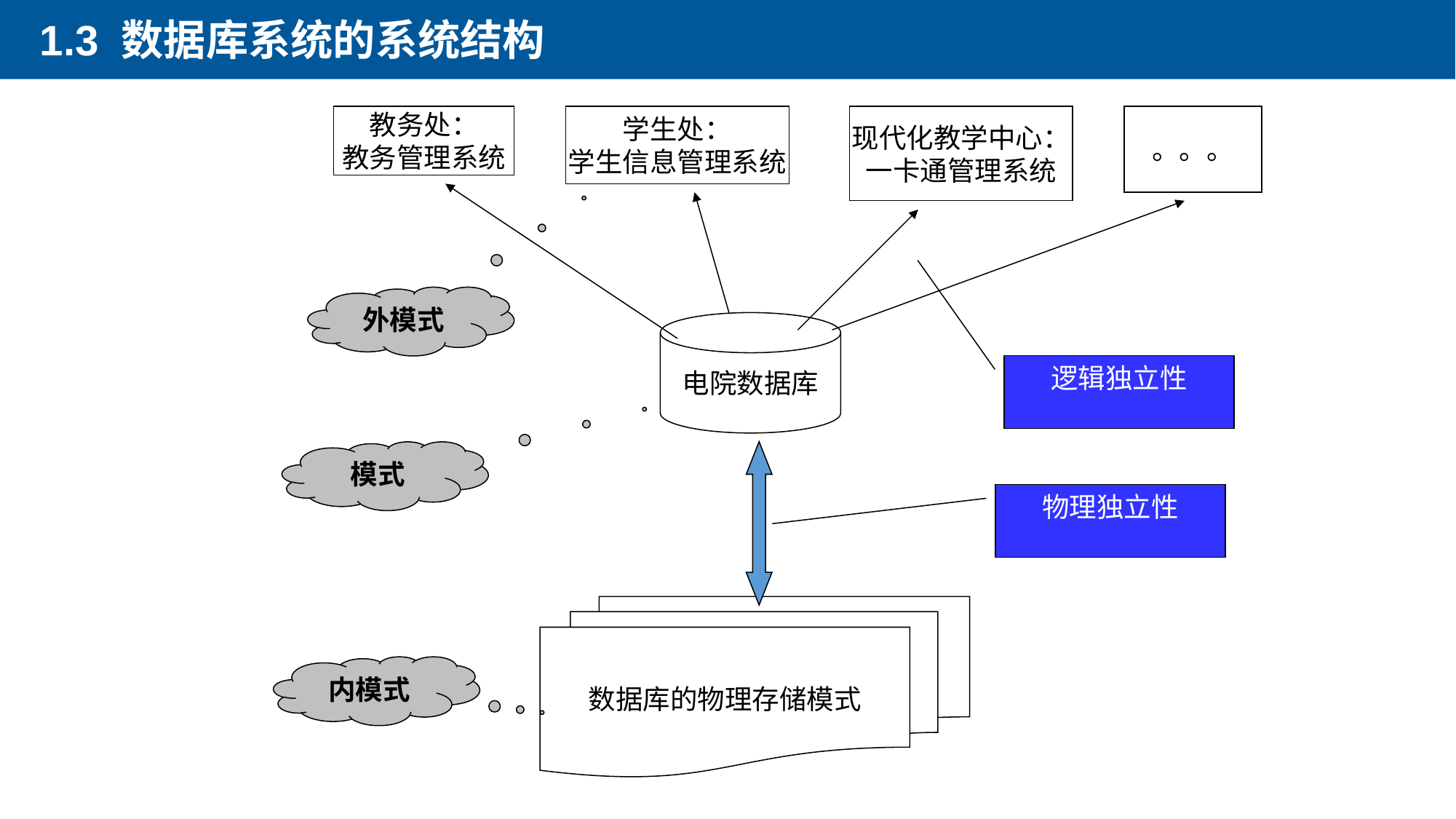

1.3 数据库系统的系统结构
教务处：
教务管理系统
学生处：
学生信息管理系统
现代化教学中心：
一卡通管理系统
。。。

外模式
电院数据库
逻辑独立性
模式

物理独立性
数据库的物理存储模式
内模式